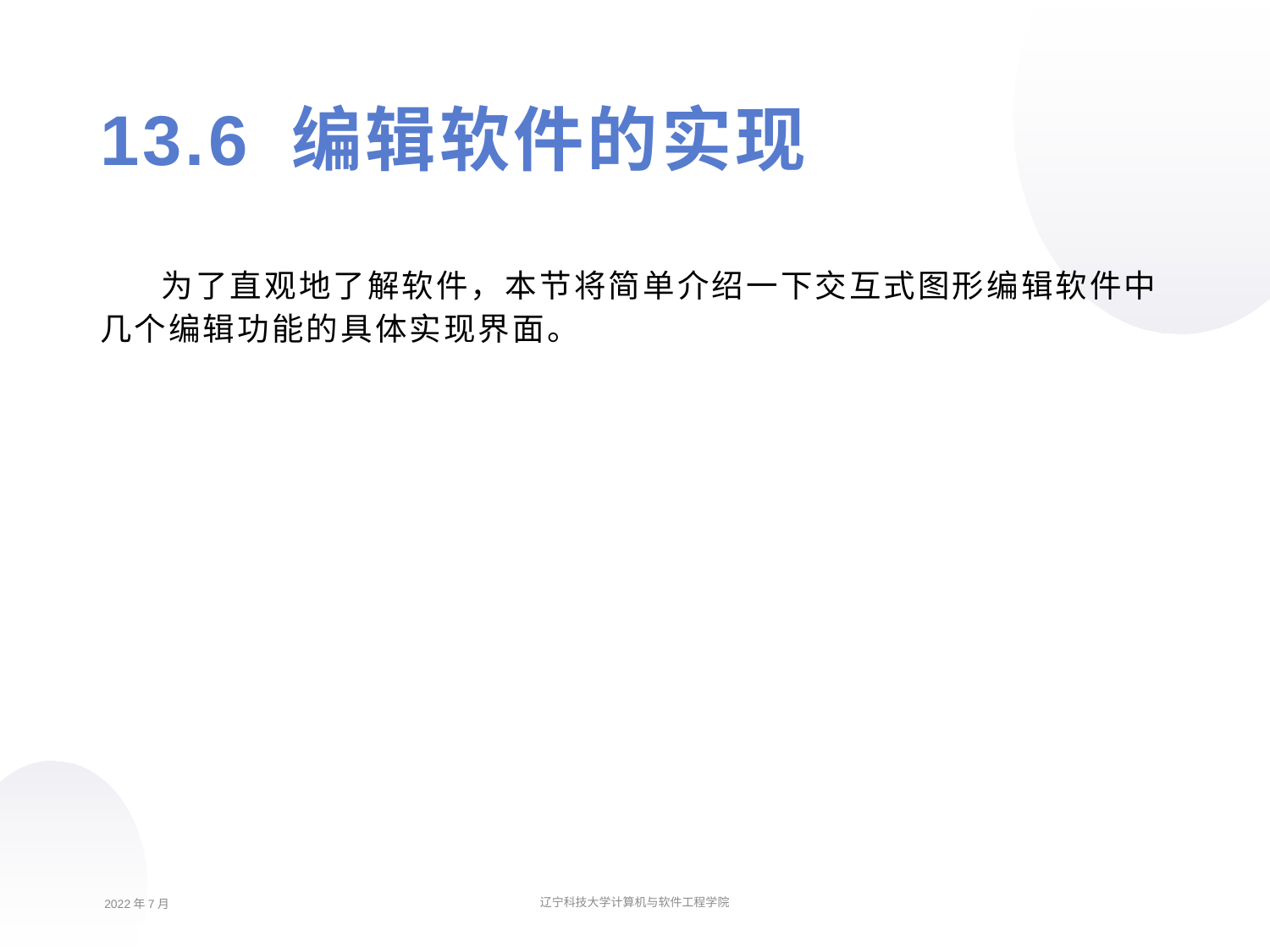

13.6 编辑软件的实现
为了直观地了解软件，本节将简单介绍一下交互式图形编辑软件中几个编辑功能的具体实现界面。

2022年7月
辽宁科技大学计算机与软件工程学院
105